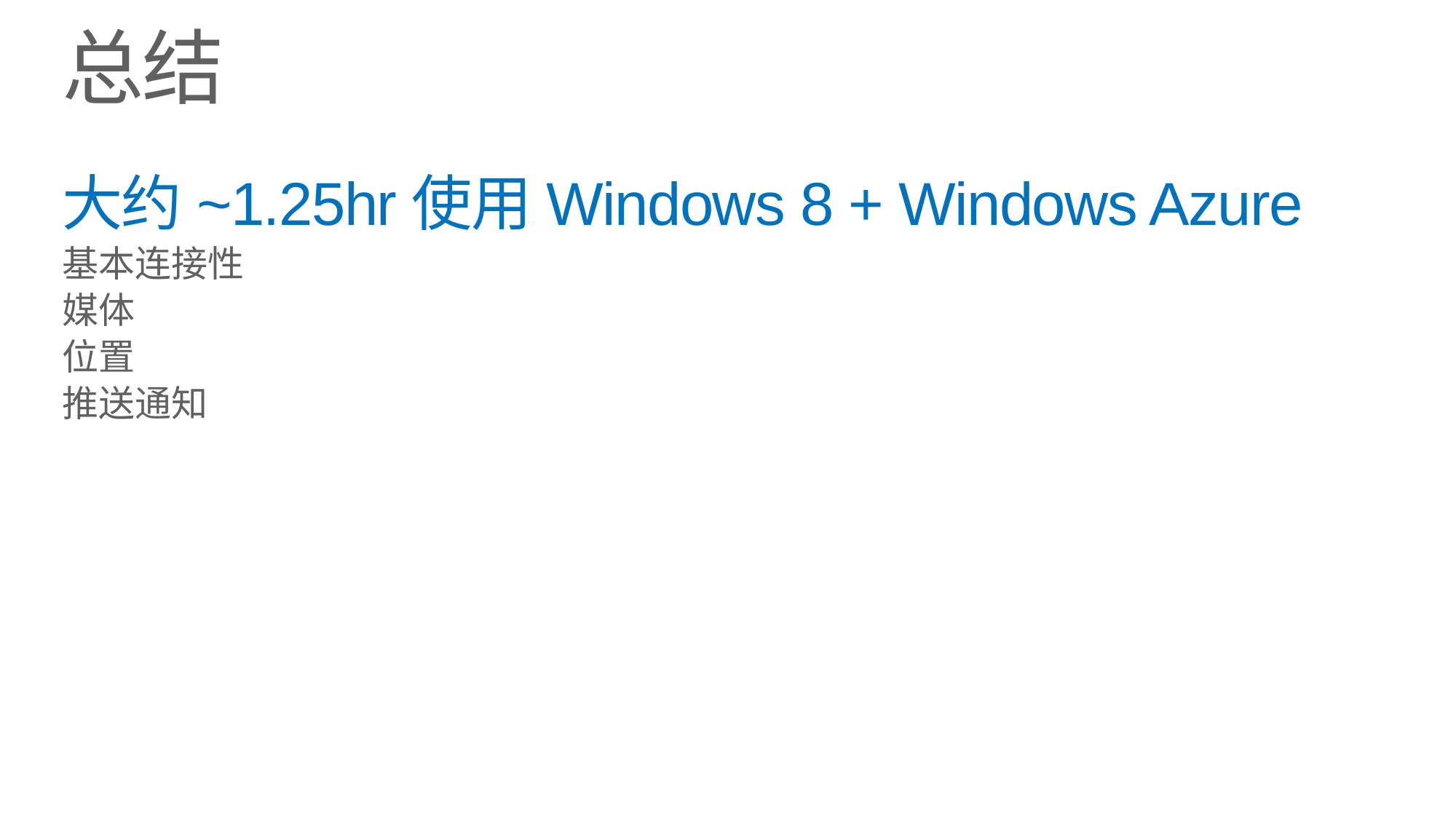

# 总结
大约~1.25hr使用Windows 8 + Windows Azure
基本连接性
媒体
位置
推送通知